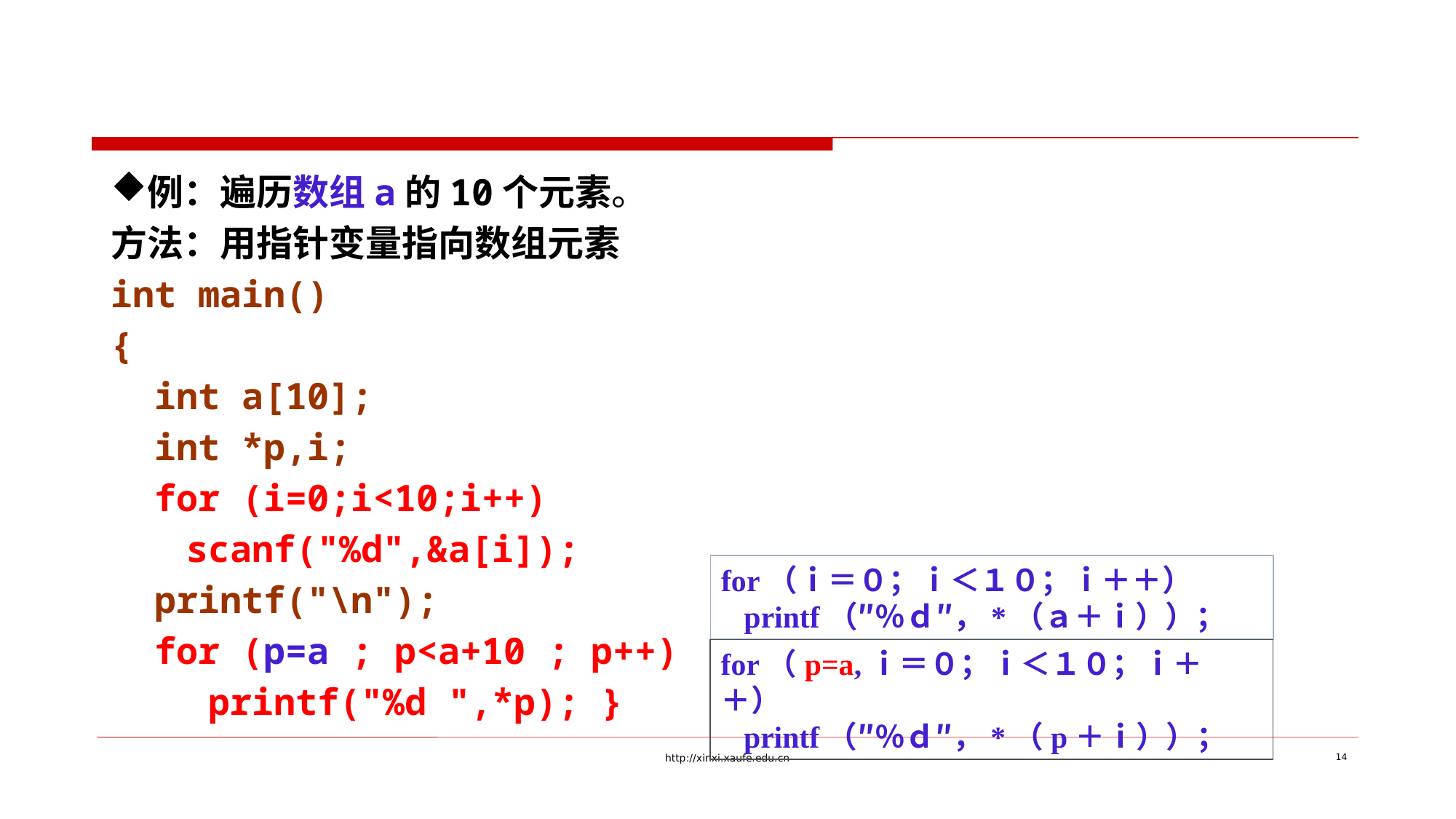

例：遍历数组a的10个元素。
方法：用指针变量指向数组元素
int main()
{
  int a[10];
  int *p,i;
  for (i=0;i<10;i++)
	  scanf("%d",&a[i]);
  printf("\n");
  for (p=a ; p<a+10 ; p++)
	   printf("%d ",*p); }

for（ｉ＝０；ｉ＜１０；ｉ＋＋）
   printf（″％ｄ″，*（ａ＋ｉ））；
for（p=a,ｉ＝０；ｉ＜１０；ｉ＋＋）
   printf（″％ｄ″，*（p＋ｉ））；
http://xinxi.xaufe.edu.cn
14